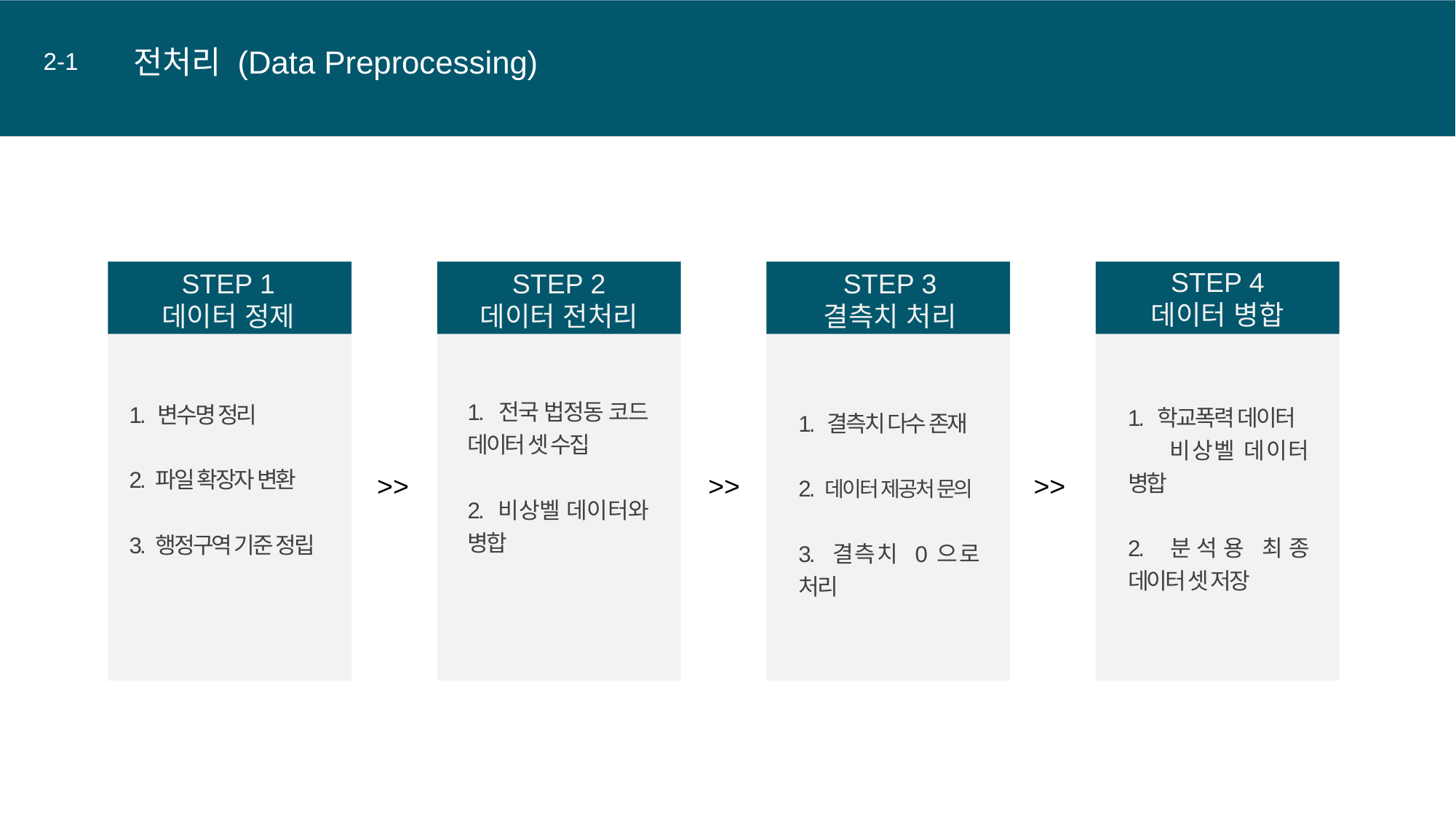

전처리 (Data Preprocessing)
2-1
STEP 4
데이터 병합
STEP 1
데이터 정제
STEP 2
데이터 전처리
STEP 3
결측치 처리

1. 학교폭력 데이터         비상벨 데이터 병합

2. 분석용 최종 데이터 셋 저장

1. 전국 법정동 코드 데이터 셋 수집

2. 비상벨 데이터와 병합

1. 변수명 정리

2. 파일 확장자 변환

3. 행정구역 기준 정립

1. 결측치 다수 존재

2. 데이터 제공처 문의

3. 결측치 0으로 처리
>>
>>
>>